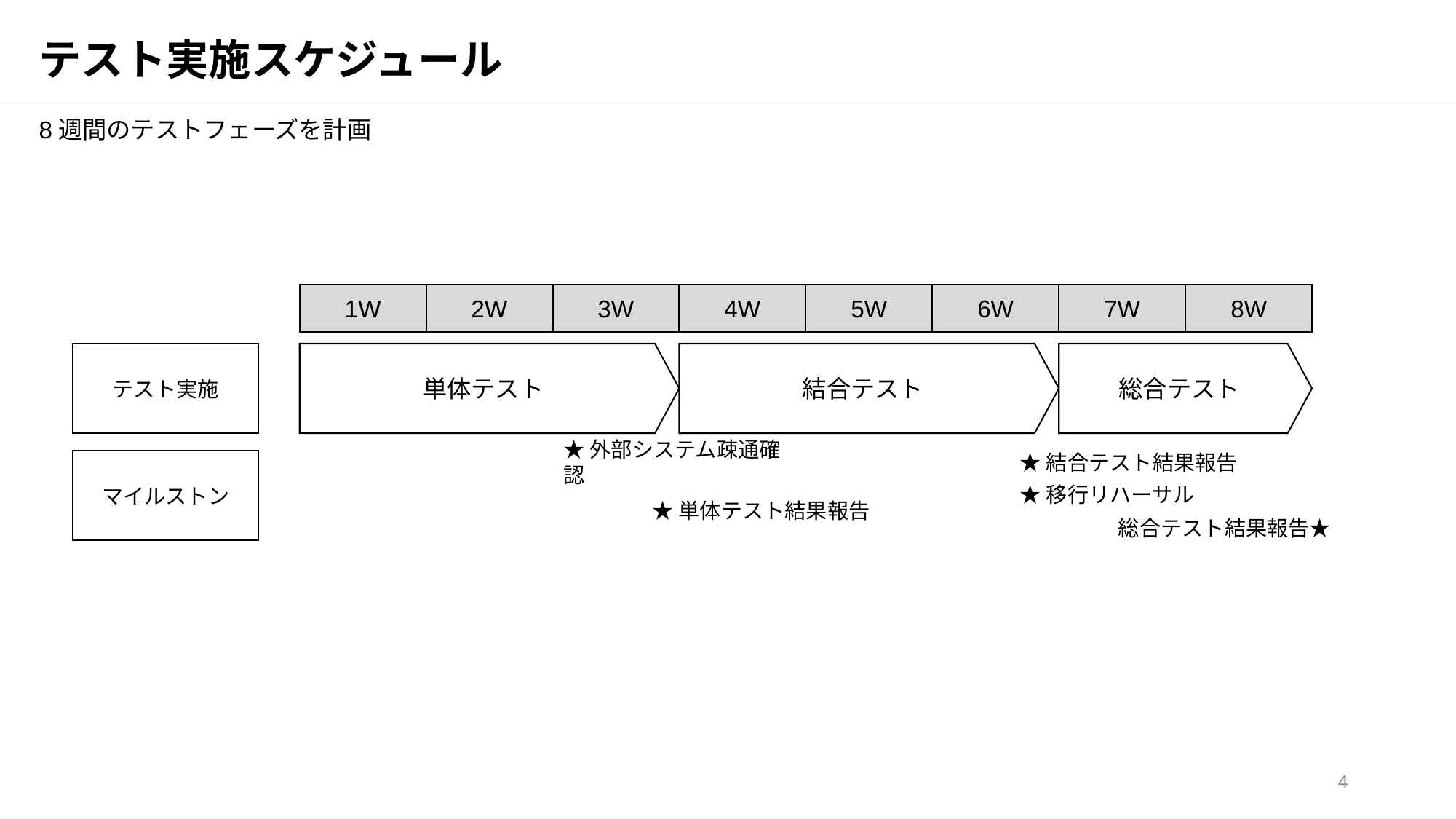

# テスト実施スケジュール
8週間のテストフェーズを計画
1W
2W
3W
4W
5W
6W
7W
8W
単体テスト
結合テスト
総合テスト
テスト実施
★外部システム疎通確認
★結合テスト結果報告
マイルストン
★移行リハーサル
★単体テスト結果報告
総合テスト結果報告★
4